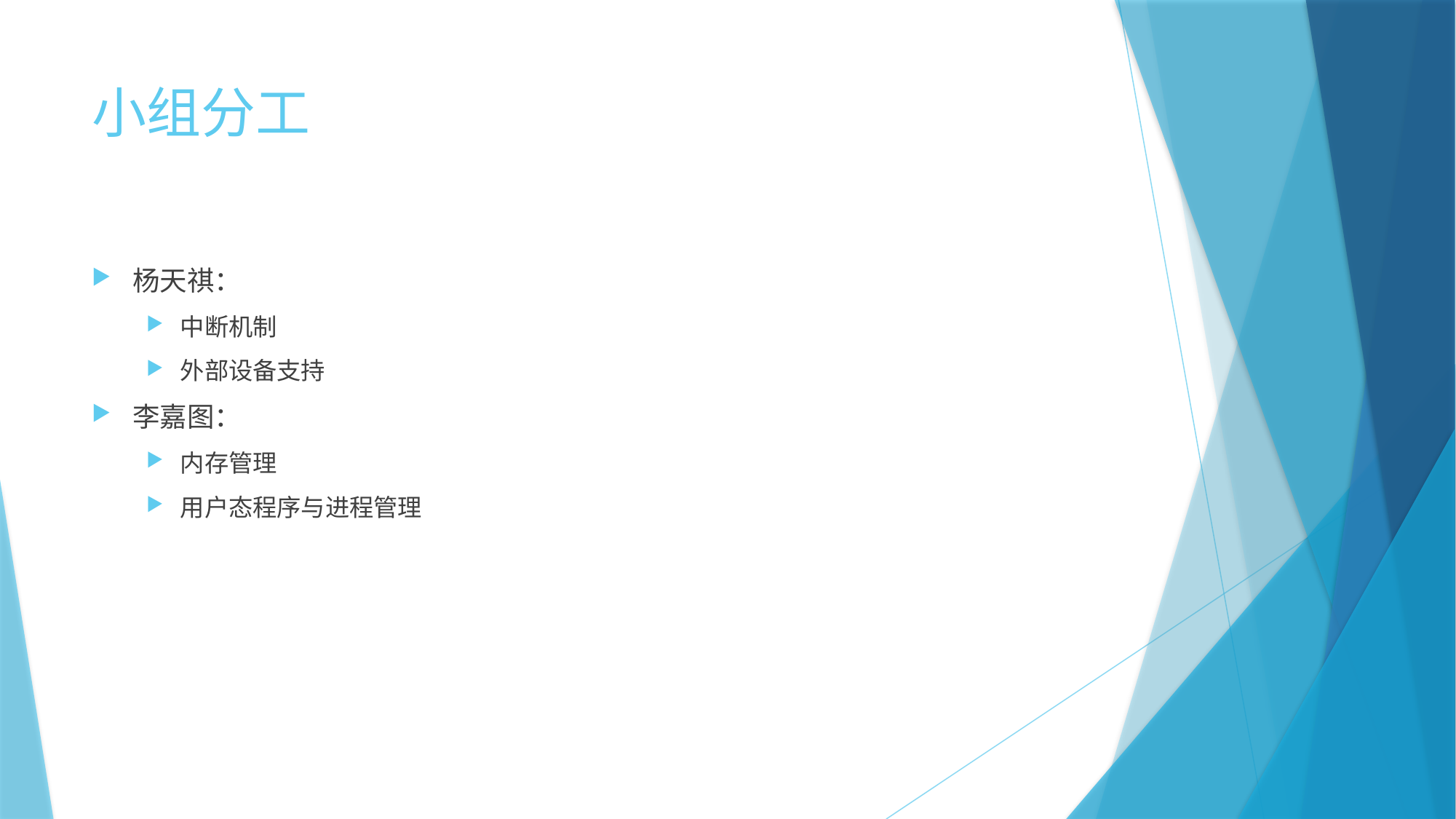

# 小组分工
杨天祺：
中断机制
外部设备支持
李嘉图：
内存管理
用户态程序与进程管理